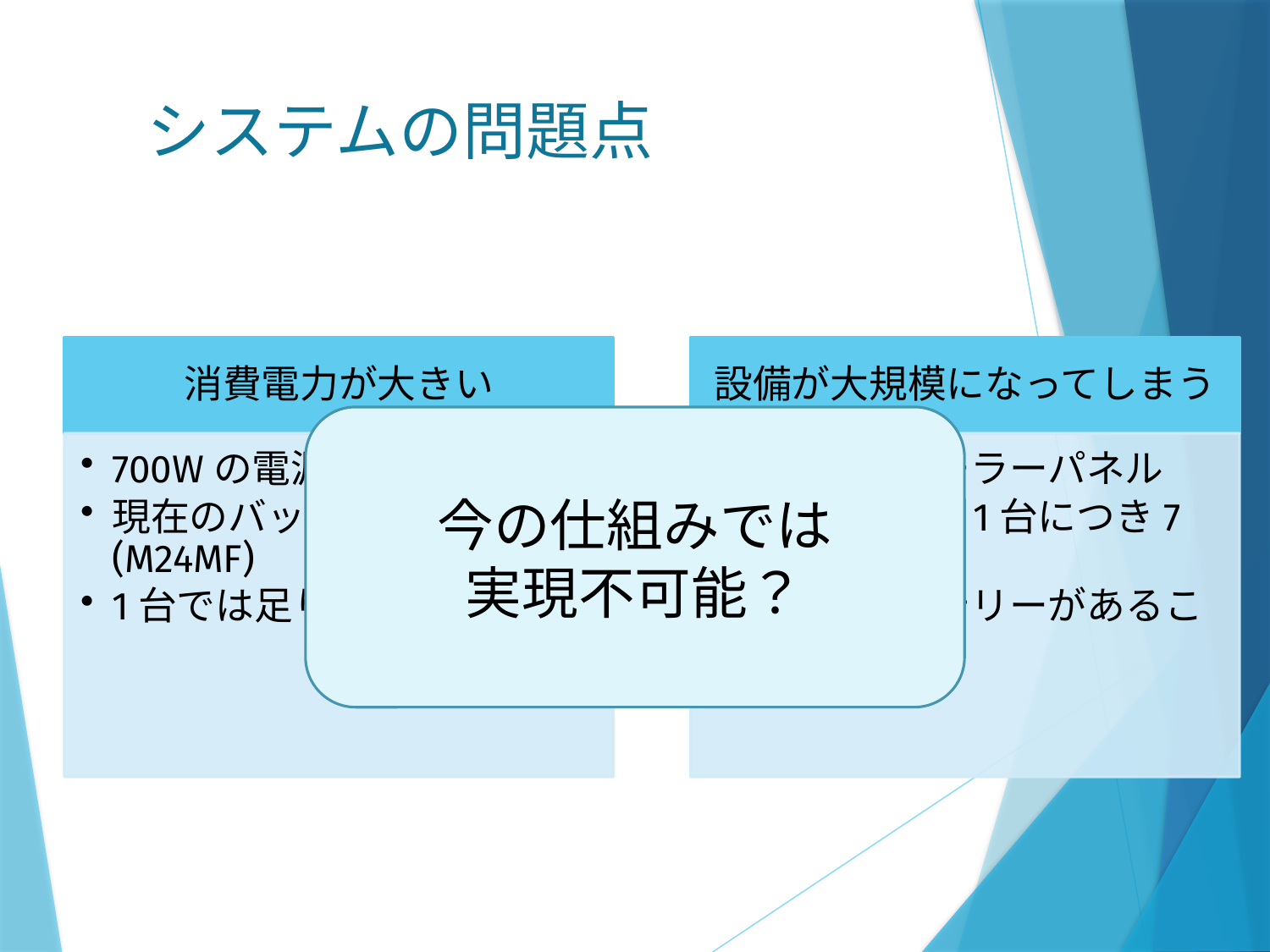

# システムの問題点
消費電力が大きい
700Wの電源が必要
現在のバッテリー(M24MF)　1台では1時間
1台では足りない
設備が大規模になってしまう
充電用のソーラーパネル
バッテリー1台につき7枚
機器やバッテリーがあることも考える
今の仕組みでは
実現不可能？